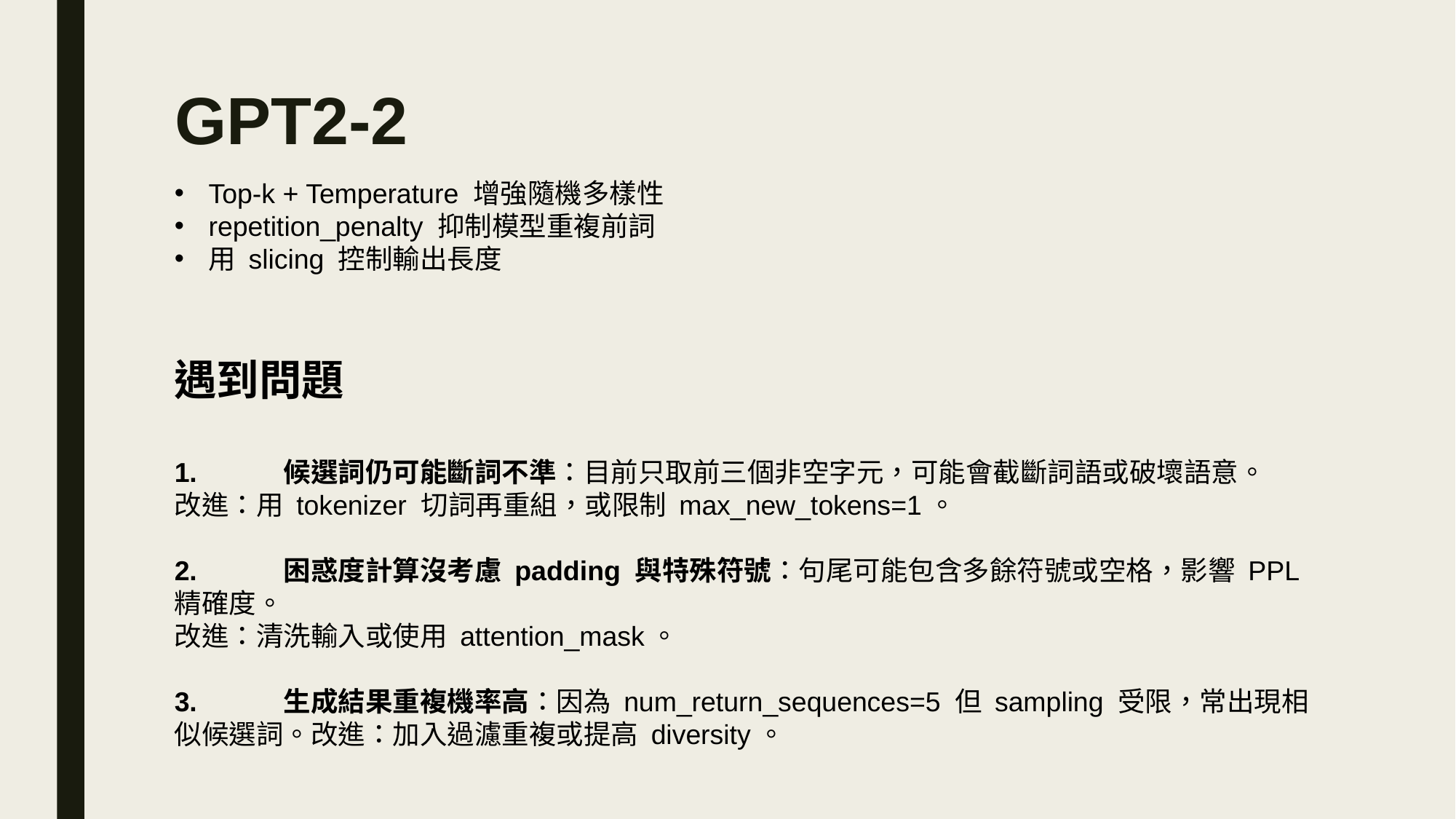

# GPT2-2
Top-k + Temperature 增強隨機多樣性
repetition_penalty 抑制模型重複前詞
用 slicing 控制輸出長度
遇到問題

1.	候選詞仍可能斷詞不準：目前只取前三個非空字元，可能會截斷詞語或破壞語意。
改進：用 tokenizer 切詞再重組，或限制 max_new_tokens=1。

2.	困惑度計算沒考慮 padding 與特殊符號：句尾可能包含多餘符號或空格，影響 PPL 精確度。
改進：清洗輸入或使用 attention_mask。

3.	生成結果重複機率高：因為 num_return_sequences=5 但 sampling 受限，常出現相似候選詞。改進：加入過濾重複或提高 diversity。